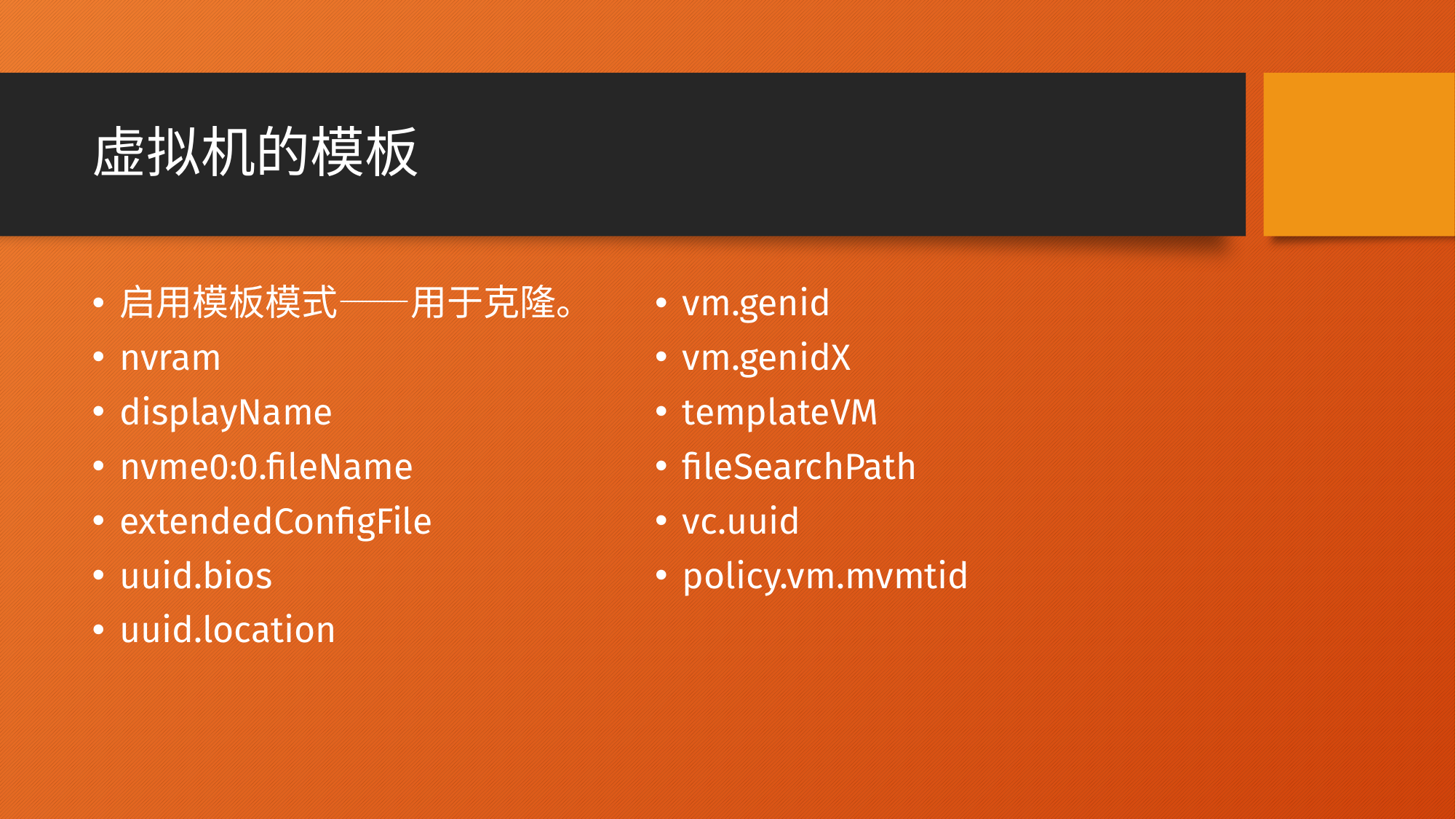

# 虚拟机的模板
启用模板模式——用于克隆。
nvram
displayName
nvme0:0.fileName
extendedConfigFile
uuid.bios
uuid.location
vm.genid
vm.genidX
templateVM
fileSearchPath
vc.uuid
policy.vm.mvmtid